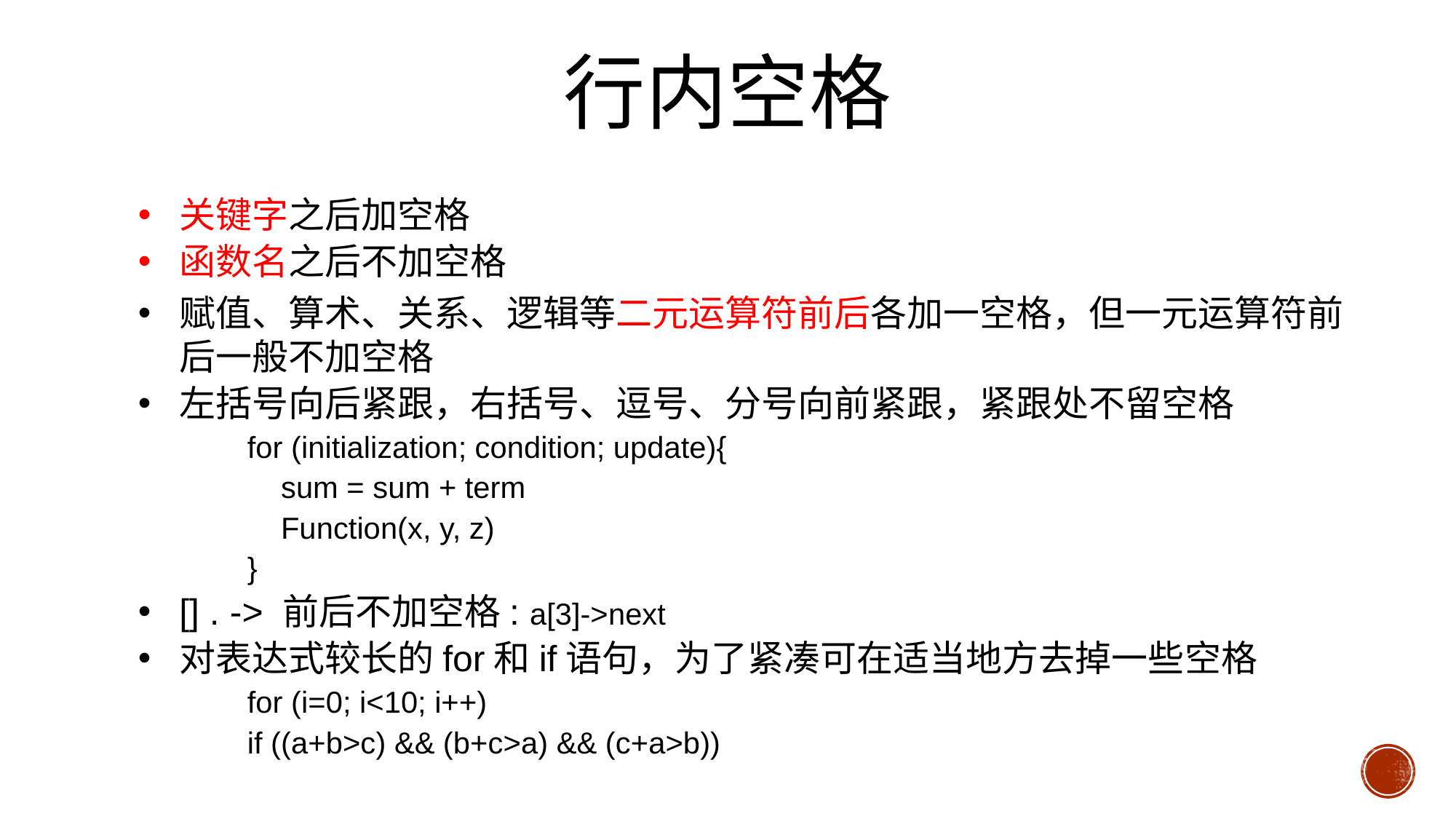

# 行内空格
关键字之后加空格
函数名之后不加空格
赋值、算术、关系、逻辑等二元运算符前后各加一空格，但一元运算符前后一般不加空格
左括号向后紧跟，右括号、逗号、分号向前紧跟，紧跟处不留空格
for (initialization; condition; update){
    sum = sum + term
    Function(x, y, z)
}
[] . -> 前后不加空格: a[3]->next
对表达式较长的for和if语句，为了紧凑可在适当地方去掉一些空格
	for (i=0; i<10; i++)
	if ((a+b>c) && (b+c>a) && (c+a>b))